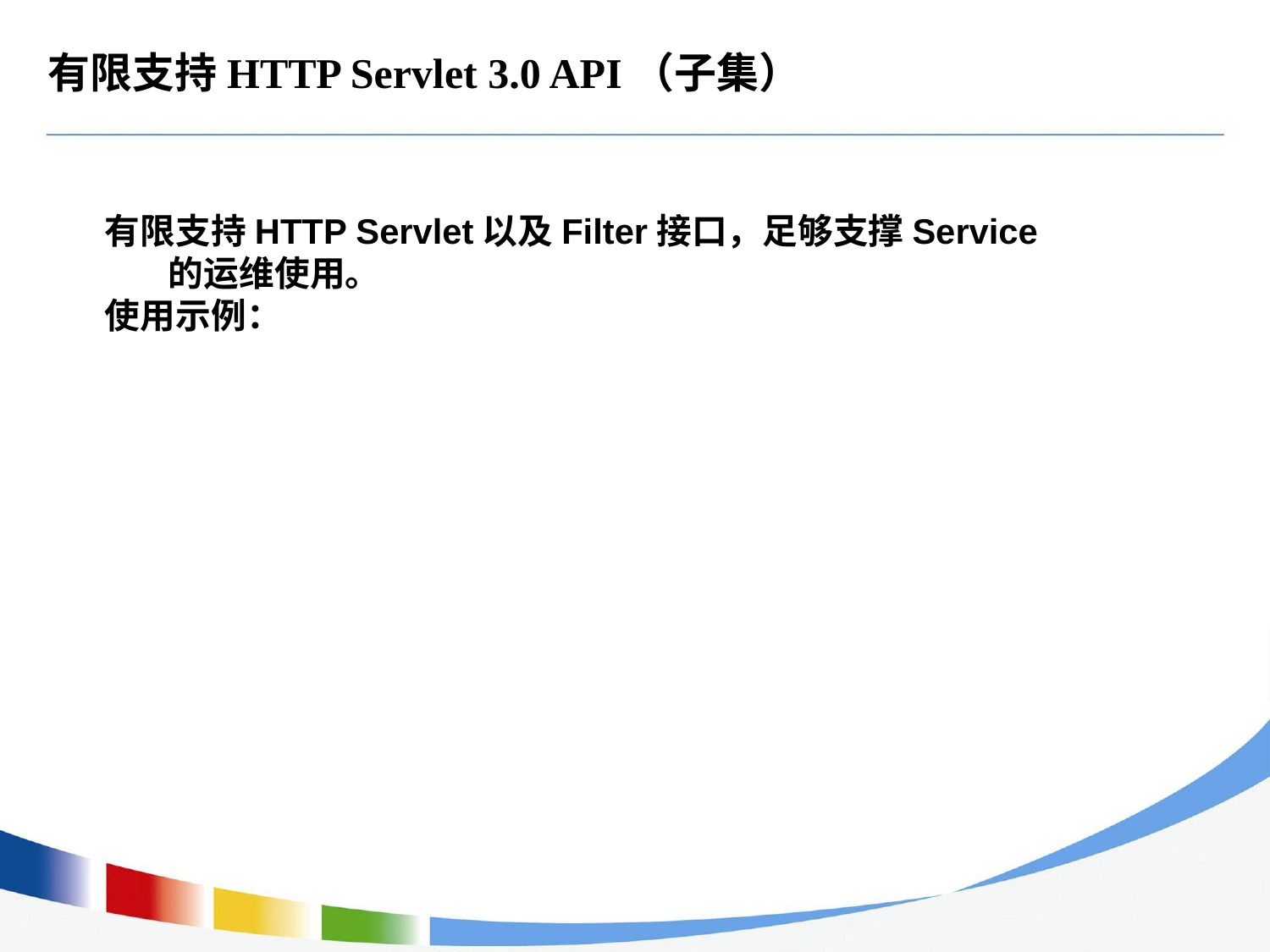

# 有限支持HTTP Servlet 3.0 API（子集）
有限支持HTTP Servlet以及Filter接口，足够支撑Service的运维使用。
使用示例：